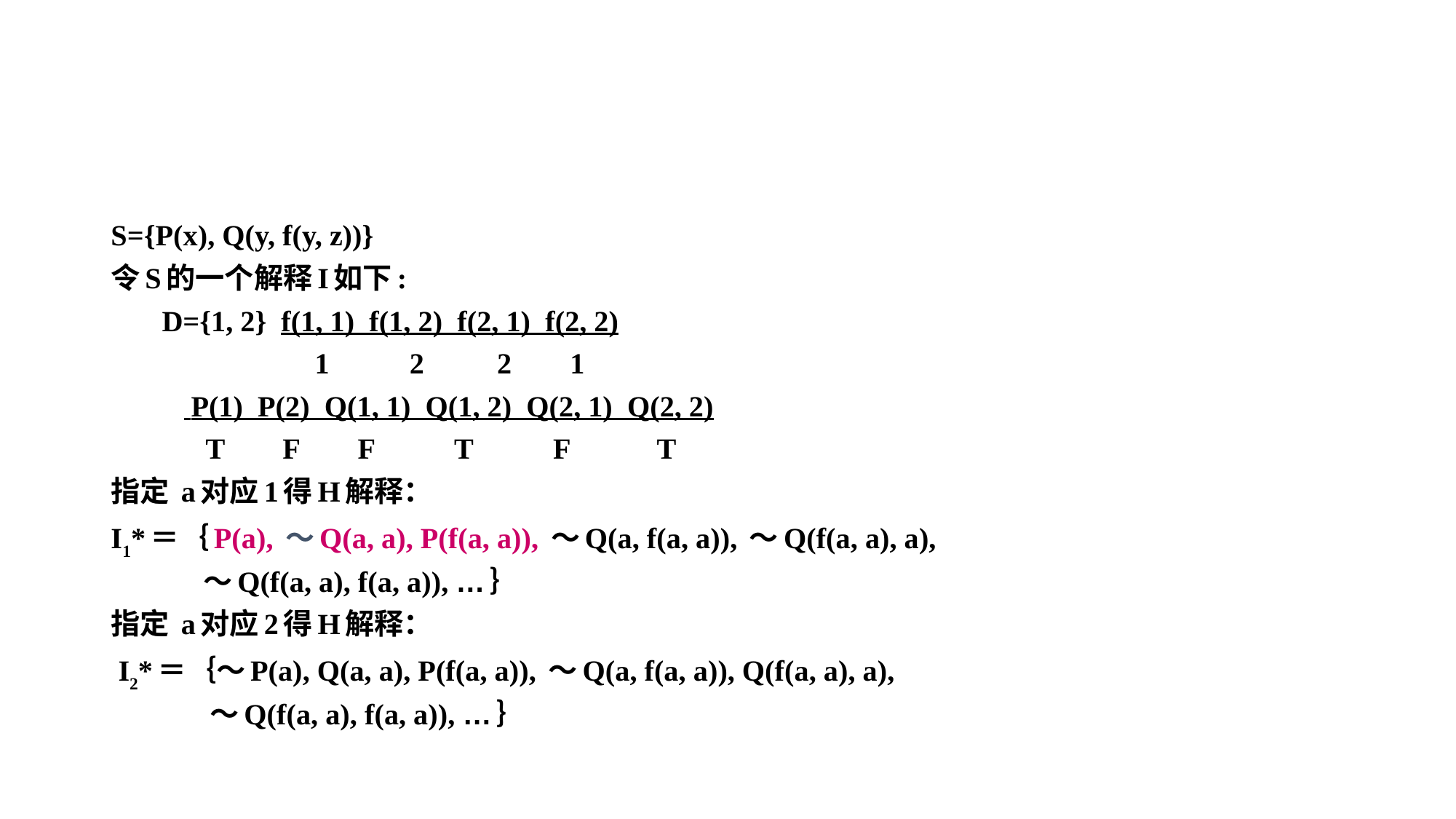

#
S={P(x), Q(y, f(y, z))}
令S的一个解释I如下:
       D={1, 2}  f(1, 1)  f(1, 2)  f(2, 1)  f(2, 2)
                            1           2          2        1
           P(1)  P(2)  Q(1, 1)  Q(1, 2)  Q(2, 1)  Q(2, 2)
             T        F        F           T           F            T
指定 a对应1得H解释：
I1*＝｛P(a), ～Q(a, a), P(f(a, a)), ～Q(a, f(a, a)), ～Q(f(a, a), a),
             ～Q(f(a, a), f(a, a)), …｝
指定 a对应2得H解释：
 I2*＝｛～P(a), Q(a, a), P(f(a, a)), ～Q(a, f(a, a)), Q(f(a, a), a),
              ～Q(f(a, a), f(a, a)), …｝